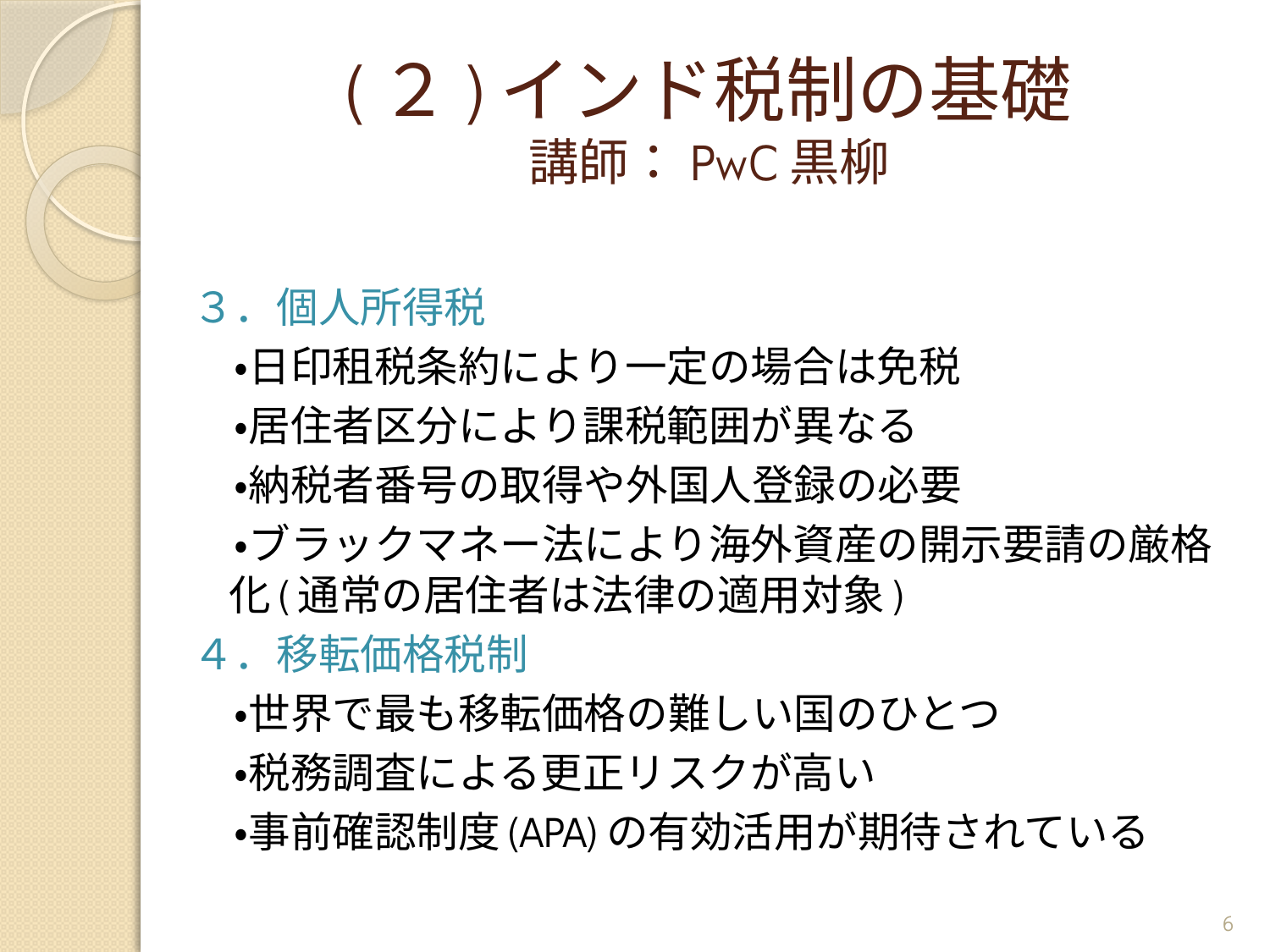

# (２)インド税制の基礎 講師：PwC黒柳
３．個人所得税
　・日印租税条約により一定の場合は免税
　・居住者区分により課税範囲が異なる
　・納税者番号の取得や外国人登録の必要
　・ブラックマネー法により海外資産の開示要請の厳格化(通常の居住者は法律の適用対象)
４．移転価格税制
　・世界で最も移転価格の難しい国のひとつ
　・税務調査による更正リスクが高い
　・事前確認制度(APA)の有効活用が期待されている
6